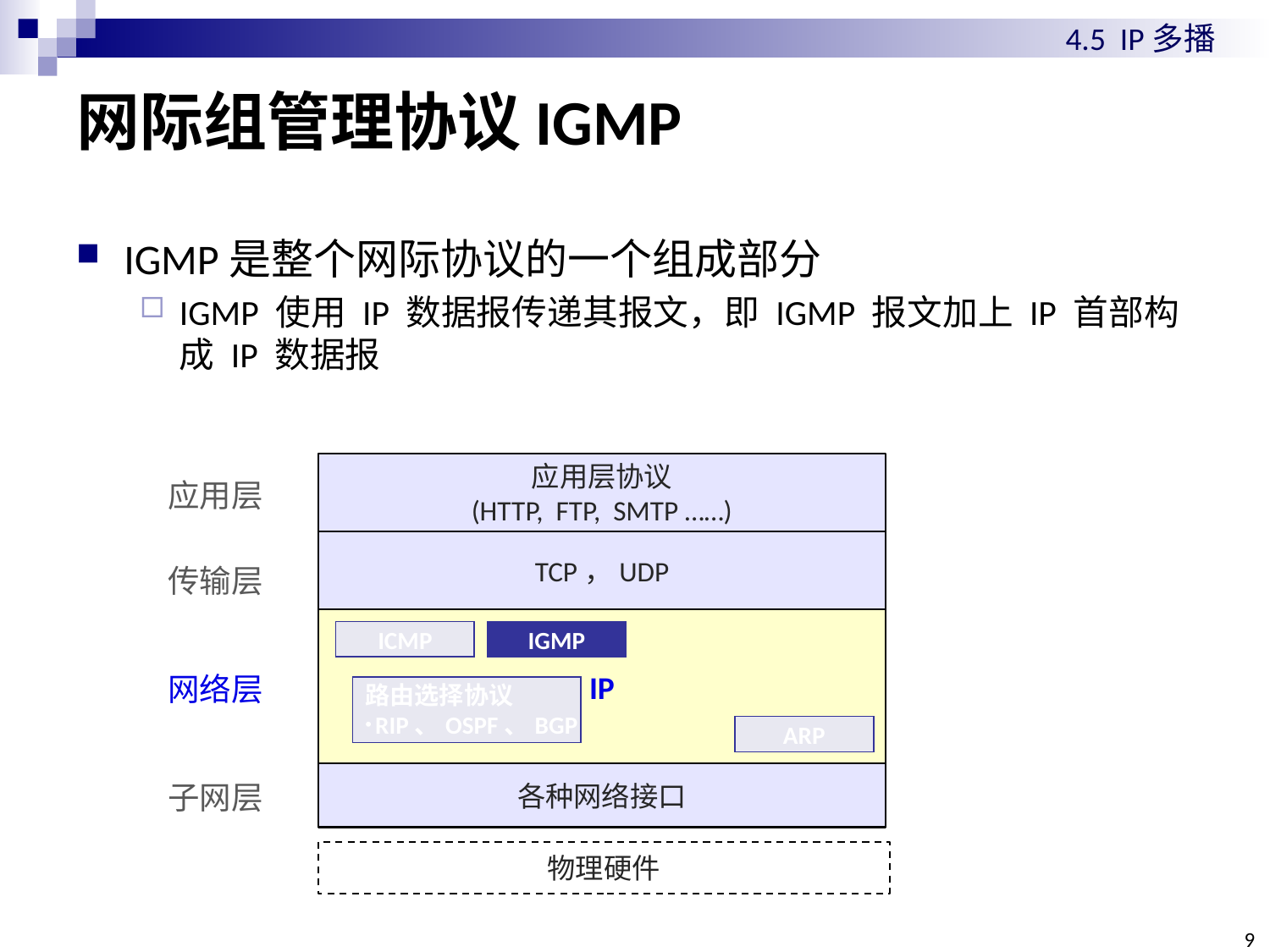

4.5  IP多播
# 网际组管理协议IGMP
IGMP是整个网际协议的一个组成部分
IGMP 使用 IP 数据报传递其报文，即 IGMP 报文加上 IP 首部构成 IP 数据报
应用层协议
(HTTP,  FTP,  SMTP ……)
应用层
TCP，UDP
传输层
IP
IGMP
ICMP
网络层
路由选择协议
RIP、OSPF、BGP
ARP
各种网络接口
子网层
物理硬件
9